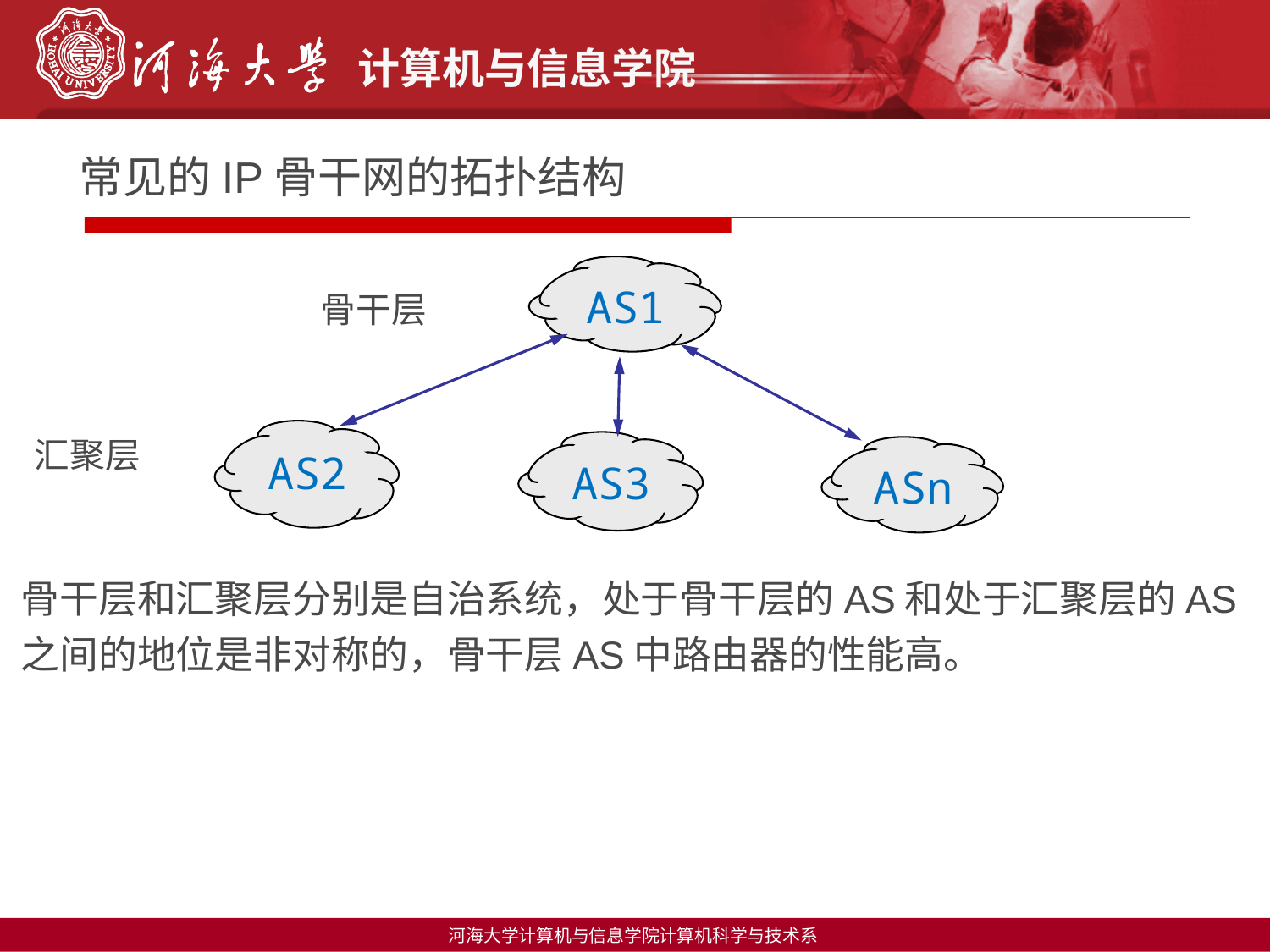

常见的IP骨干网的拓扑结构

AS1

骨干层

AS2

汇聚层

AS3

ASn

骨干层和汇聚层分别是自治系统，处于骨干层的AS和处于汇聚层的AS之间的地位是非对称的，骨干层AS中路由器的性能高。